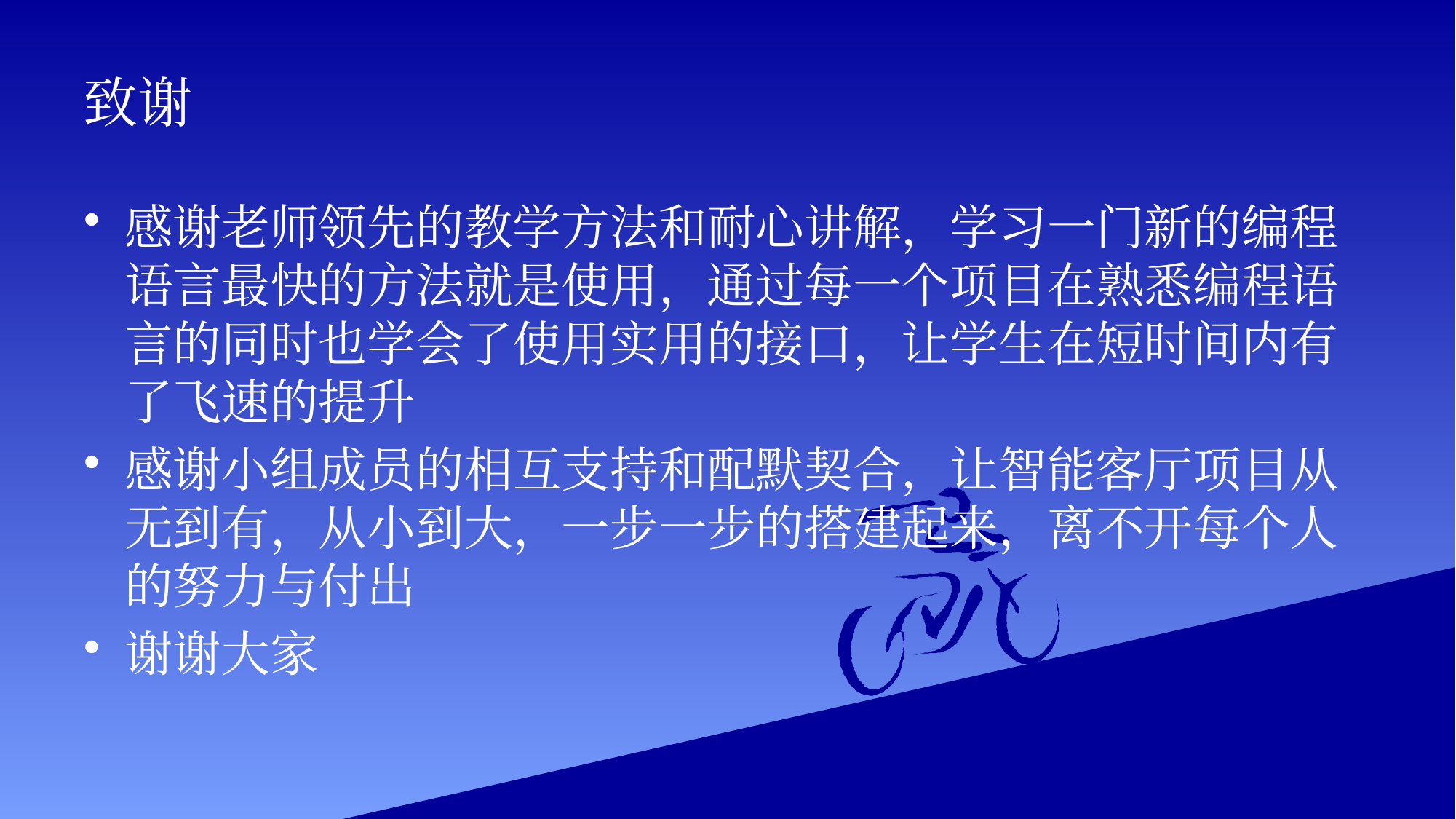

# 致谢
感谢老师领先的教学方法和耐心讲解，学习一门新的编程语言最快的方法就是使用，通过每一个项目在熟悉编程语言的同时也学会了使用实用的接口，让学生在短时间内有了飞速的提升
感谢小组成员的相互支持和配默契合，让智能客厅项目从无到有，从小到大，一步一步的搭建起来，离不开每个人的努力与付出
谢谢大家